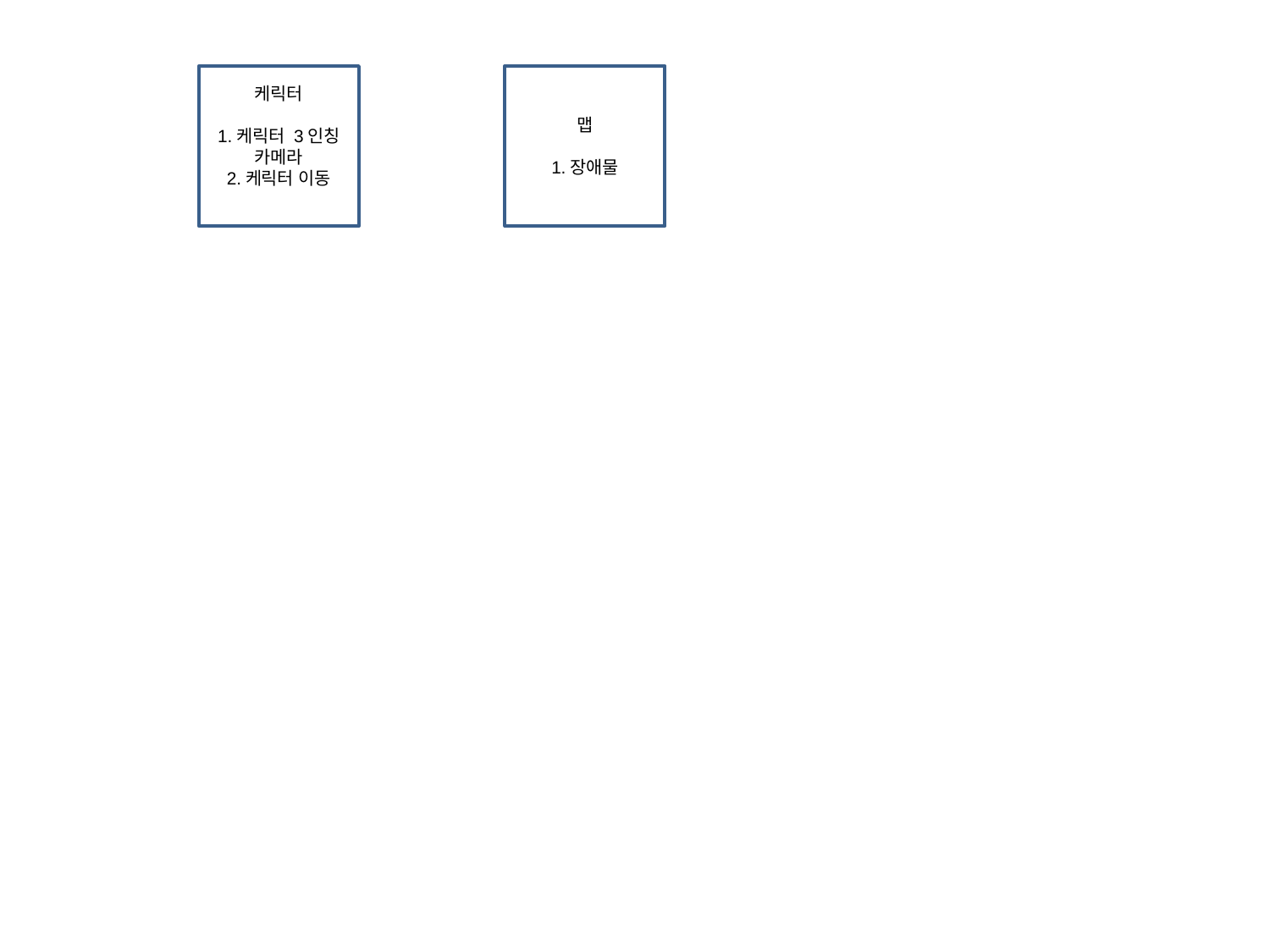

맵

1.장애물
케릭터

1.케릭터 3인칭 카메라
2.케릭터 이동